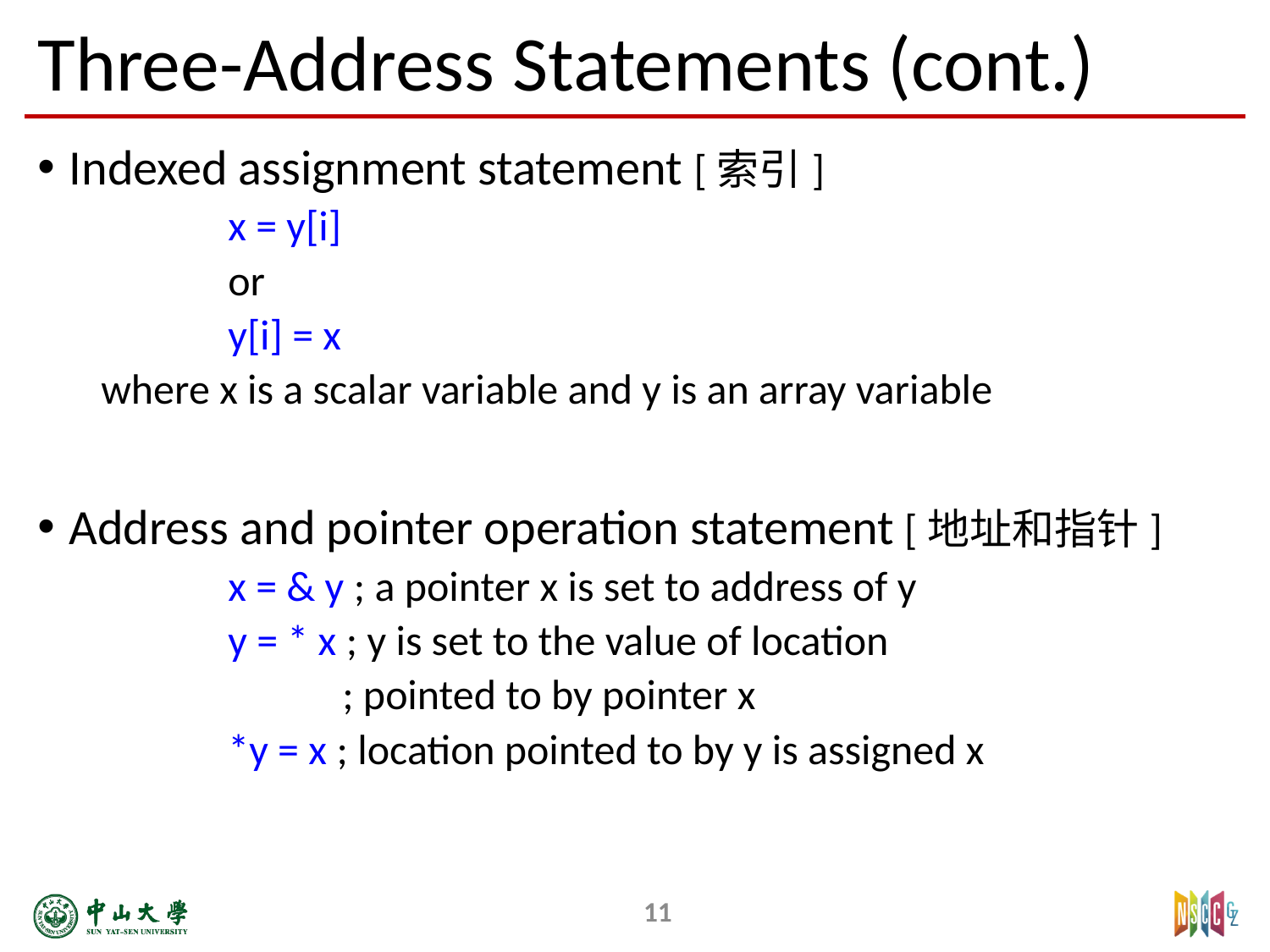

# Three-Address Statements (cont.)
Indexed assignment statement [索引]
	x = y[i]
	or
	y[i] = x
where x is a scalar variable and y is an array variable

Address and pointer operation statement [地址和指针]
	x = & y ; a pointer x is set to address of y
	y = * x ; y is set to the value of location
	            ; pointed to by pointer x
	*y = x ; location pointed to by y is assigned x
11